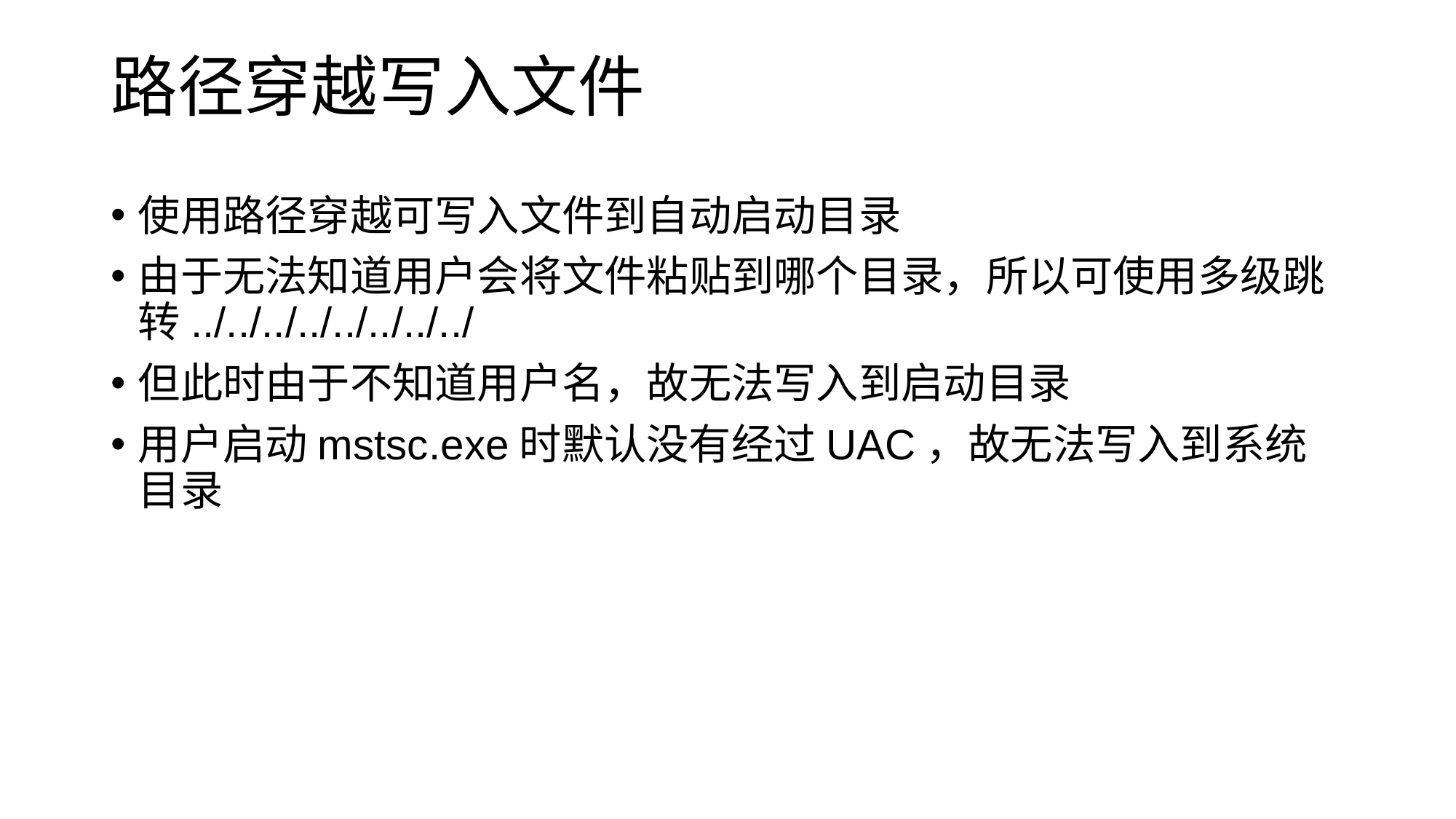

# 路径穿越写入文件
使用路径穿越可写入文件到自动启动目录
由于无法知道用户会将文件粘贴到哪个目录，所以可使用多级跳转../../../../../../../../
但此时由于不知道用户名，故无法写入到启动目录
用户启动mstsc.exe时默认没有经过UAC，故无法写入到系统目录